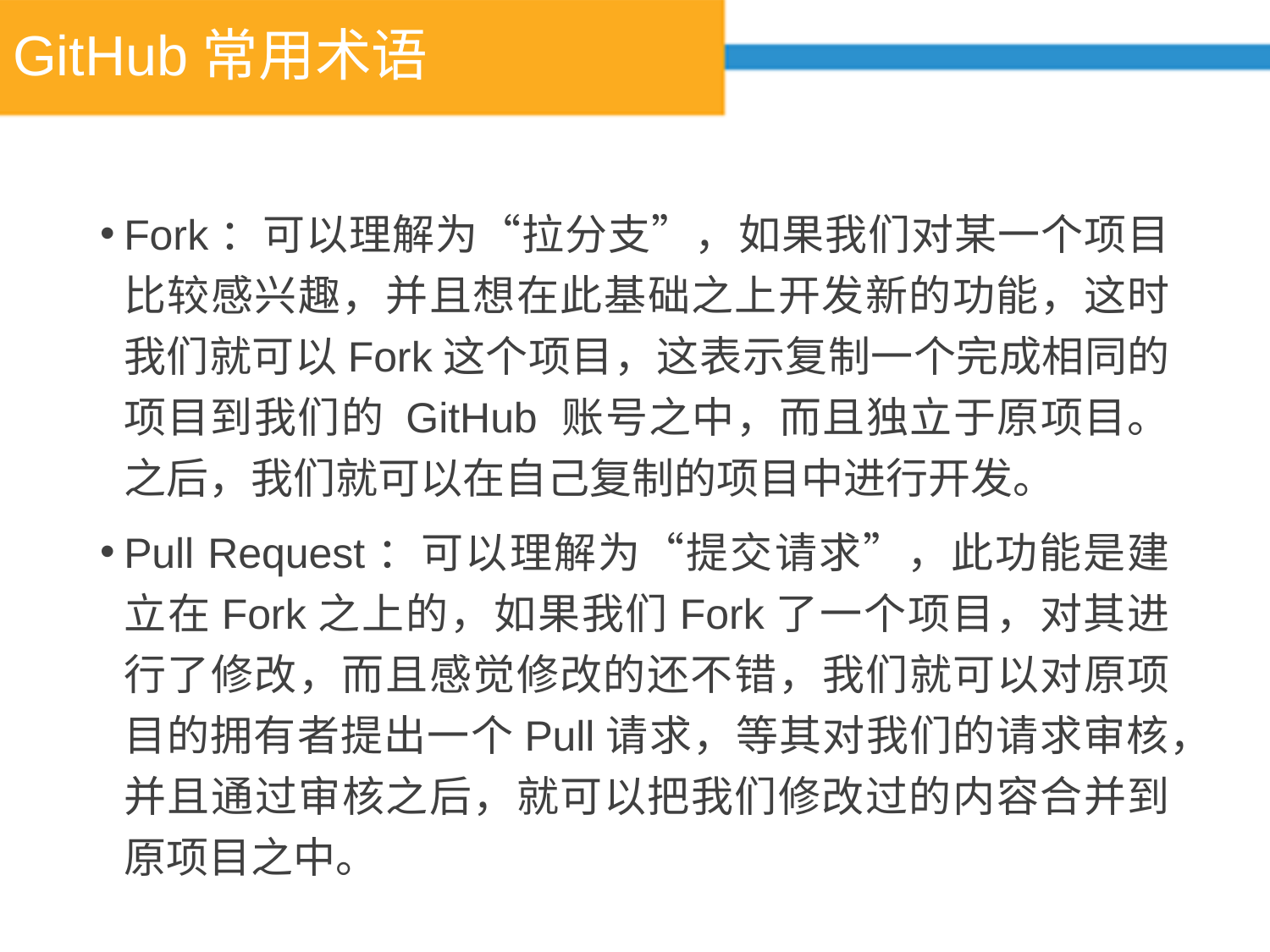

# GitHub常用术语
Fork：可以理解为“拉分支”，如果我们对某一个项目比较感兴趣，并且想在此基础之上开发新的功能，这时我们就可以Fork这个项目，这表示复制一个完成相同的项目到我们的 GitHub 账号之中，而且独立于原项目。之后，我们就可以在自己复制的项目中进行开发。
Pull Request：可以理解为“提交请求”，此功能是建立在Fork之上的，如果我们Fork了一个项目，对其进行了修改，而且感觉修改的还不错，我们就可以对原项目的拥有者提出一个Pull请求，等其对我们的请求审核，并且通过审核之后，就可以把我们修改过的内容合并到原项目之中。